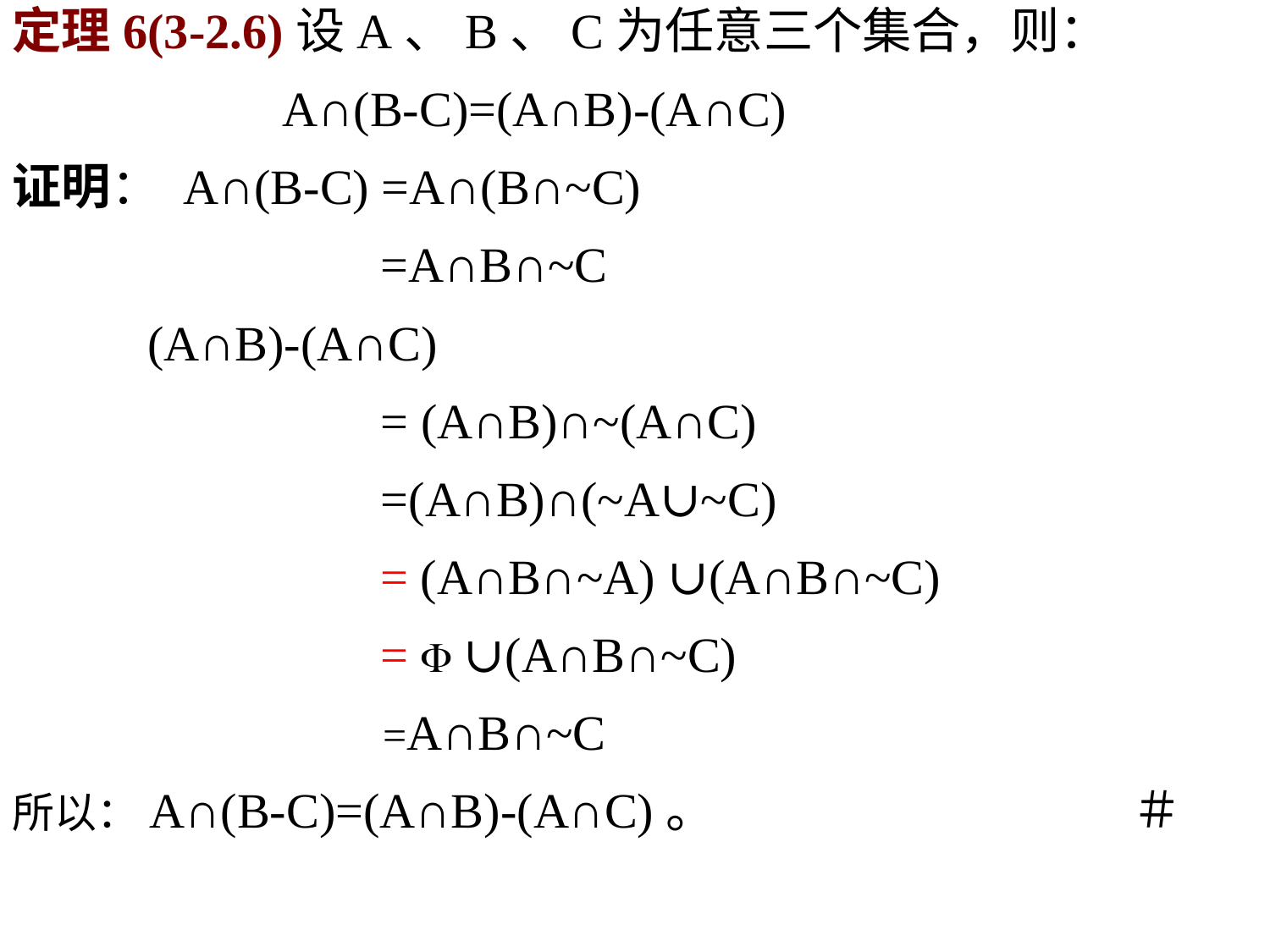

定理6(3-2.6)设A、B、C为任意三个集合，则：
                      A∩(B-C)=(A∩B)-(A∩C)
证明： A∩(B-C) =A∩(B∩~C)
                              =A∩B∩~C
           (A∩B)-(A∩C)
                              = (A∩B)∩~(A∩C)
                              =(A∩B)∩(~A∪~C)
                              = (A∩B∩~A) ∪(A∩B∩~C)
                              = Φ ∪(A∩B∩~C)
                                   =A∩B∩~C
所以：A∩(B-C)=(A∩B)-(A∩C)。                                      ＃